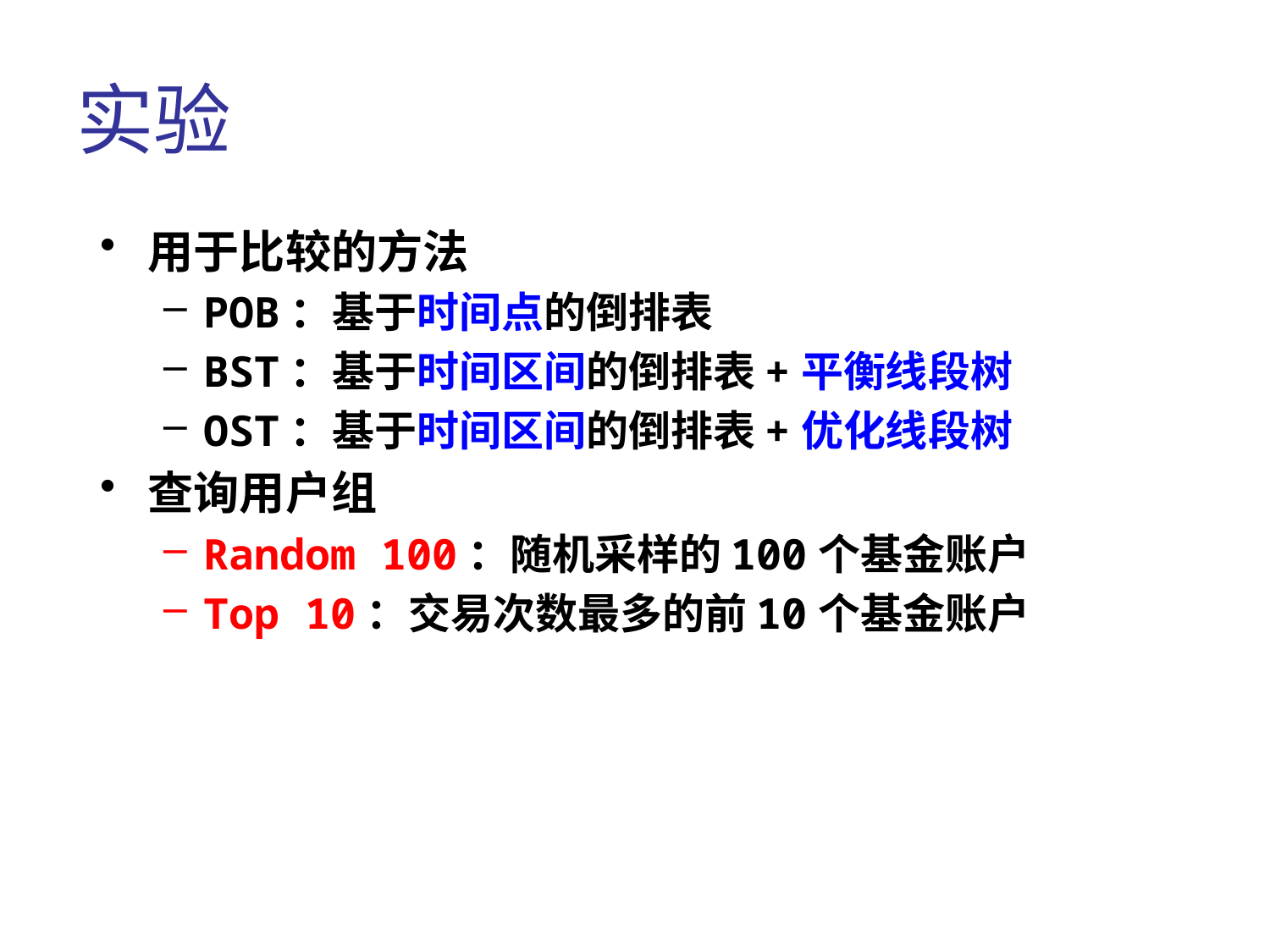

# 实验
用于比较的方法
POB：基于时间点的倒排表
BST：基于时间区间的倒排表+平衡线段树
OST：基于时间区间的倒排表+优化线段树
查询用户组
Random 100：随机采样的100个基金账户
Top 10：交易次数最多的前10个基金账户